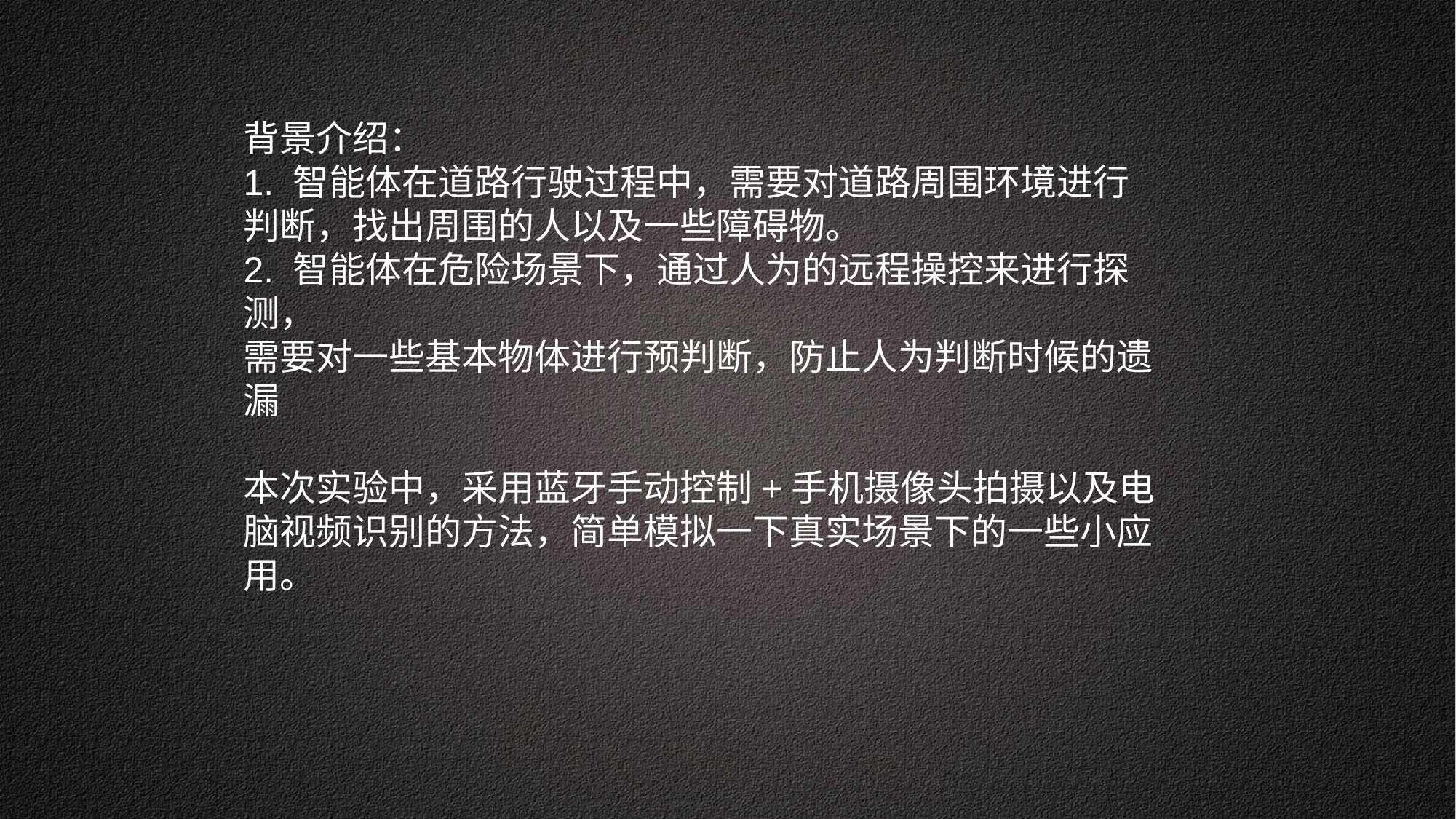

背景介绍：
1. 智能体在道路行驶过程中，需要对道路周围环境进行判断，找出周围的人以及一些障碍物。
2. 智能体在危险场景下，通过人为的远程操控来进行探测，
需要对一些基本物体进行预判断，防止人为判断时候的遗漏

本次实验中，采用蓝牙手动控制+手机摄像头拍摄以及电脑视频识别的方法，简单模拟一下真实场景下的一些小应用。